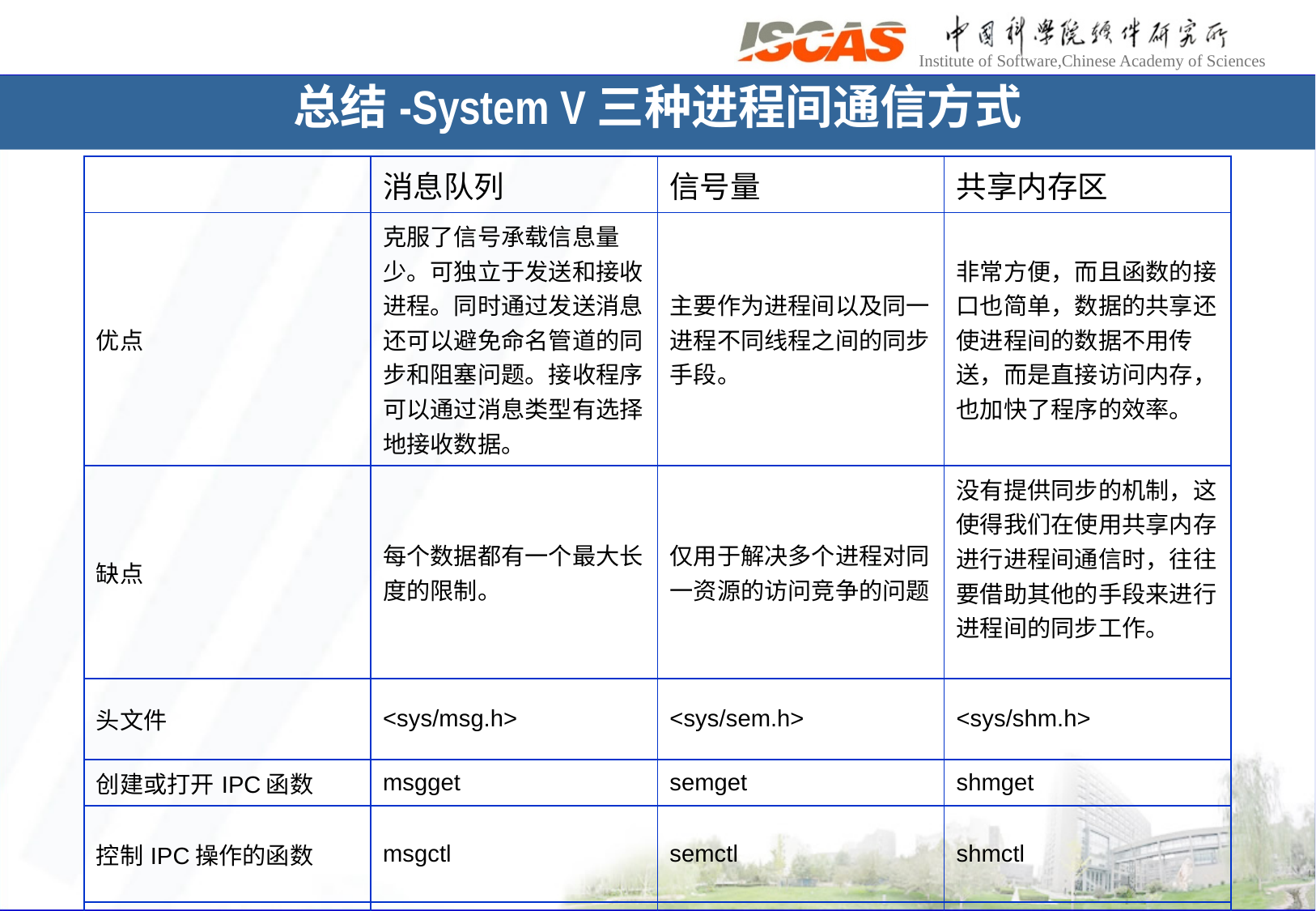

总结-System V三种进程间通信方式
|  | 消息队列 | 信号量 | 共享内存区 |
| --- | --- | --- | --- |
| 优点 | 克服了信号承载信息量少。可独立于发送和接收进程。同时通过发送消息还可以避免命名管道的同步和阻塞问题。接收程序可以通过消息类型有选择地接收数据。 | 主要作为进程间以及同一进程不同线程之间的同步手段。 | 非常方便，而且函数的接口也简单，数据的共享还使进程间的数据不用传送，而是直接访问内存，也加快了程序的效率。 |
| 缺点 | 每个数据都有一个最大长度的限制。 | 仅用于解决多个进程对同一资源的访问竞争的问题 | 没有提供同步的机制，这使得我们在使用共享内存进行进程间通信时，往往要借助其他的手段来进行进程间的同步工作。 |
| 头文件 | <sys/msg.h> | <sys/sem.h> | <sys/shm.h> |
| 创建或打开IPC函数 | msgget | semget | shmget |
| 控制IPC操作的函数 | msgctl | semctl | shmctl |
| IPC操作函数 | msgsnd msgrcv | semop | shmat shmdt |